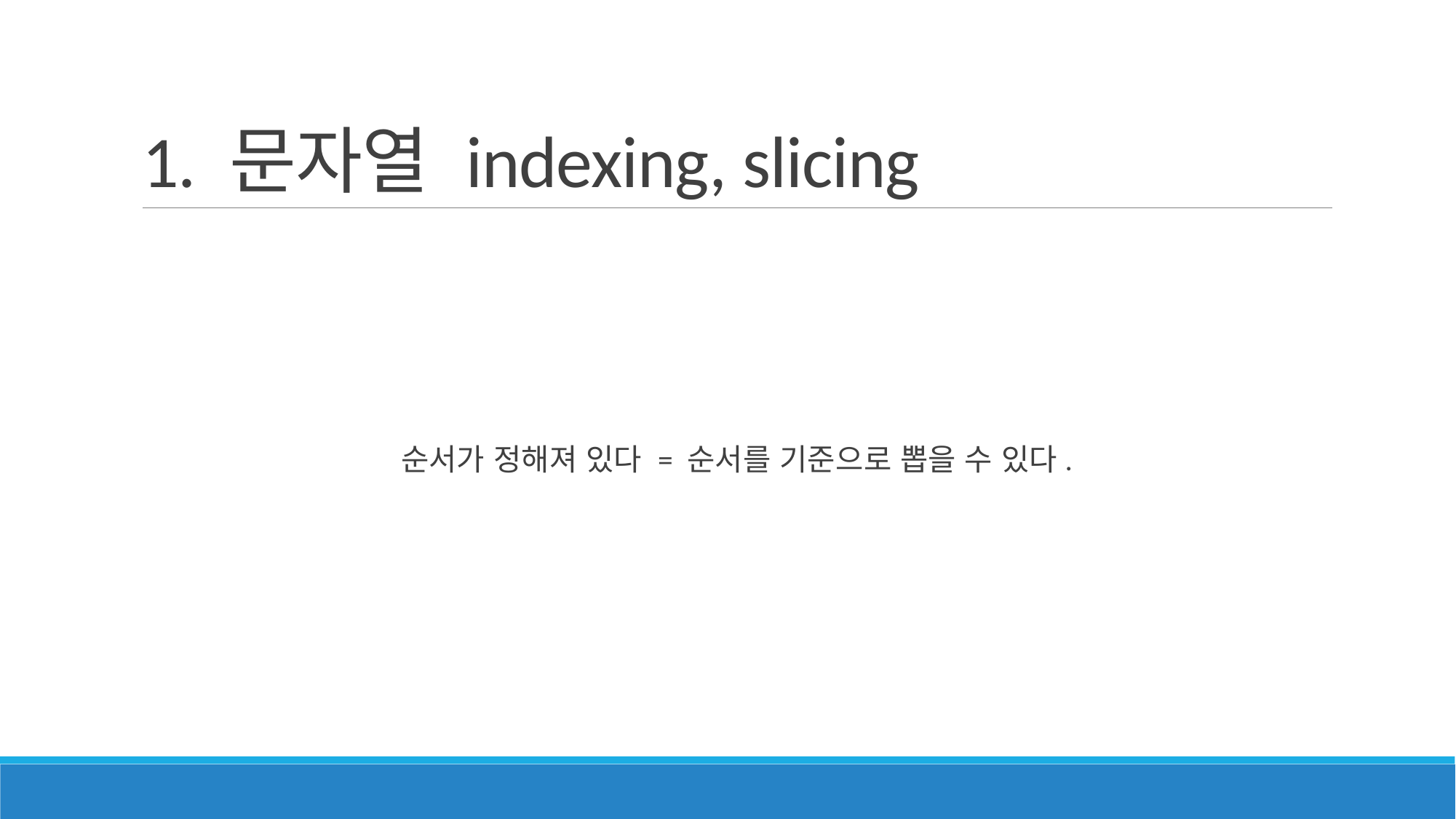

# 1. 문자열 indexing, slicing
순서가 정해져 있다 = 순서를 기준으로 뽑을 수 있다.